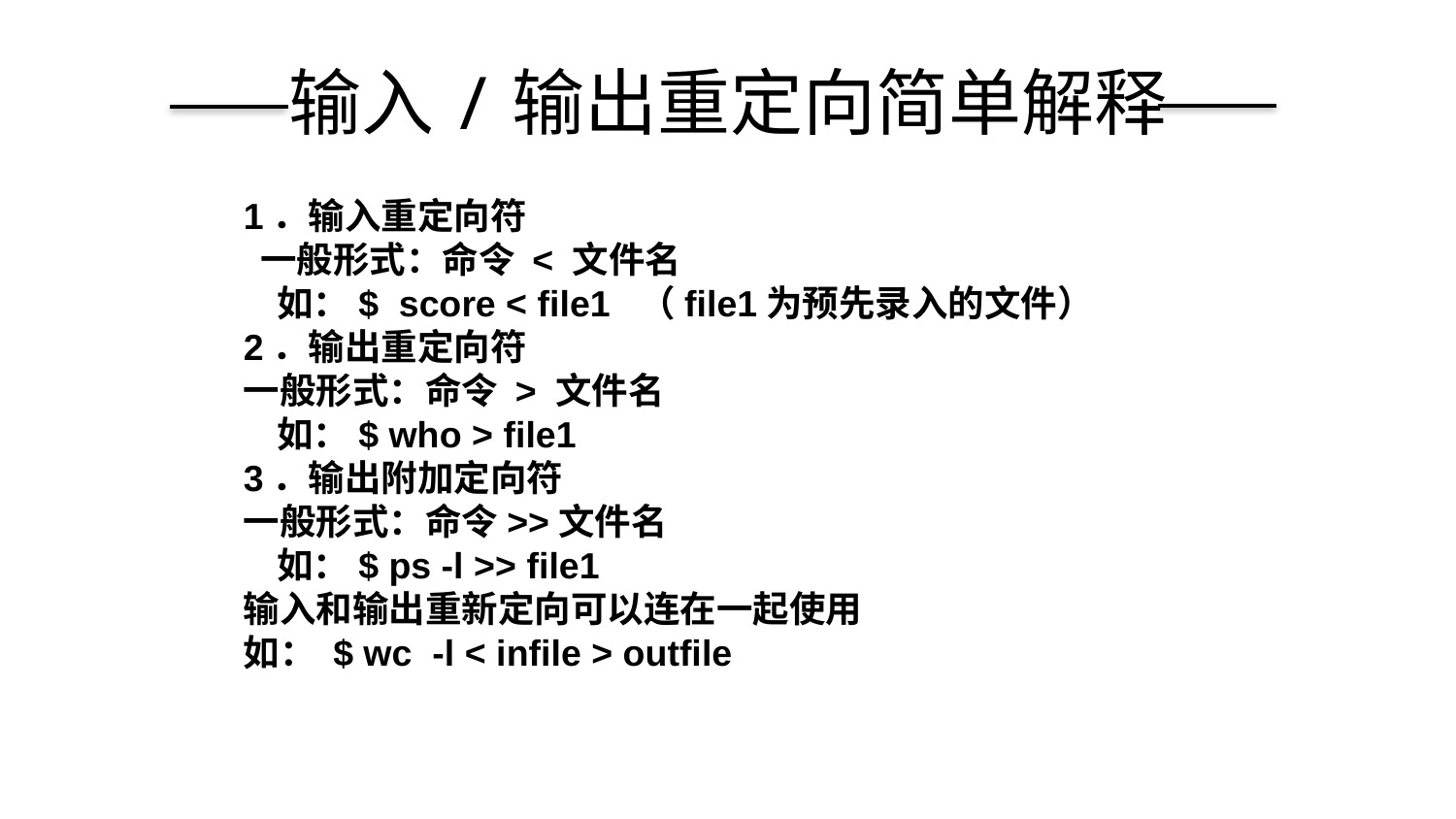

# 输入/输出重定向简单解释
1．输入重定向符
 一般形式：命令 < 文件名
   如：$  score < file1  （file1为预先录入的文件）
2．输出重定向符
一般形式：命令 > 文件名
   如：$ who > file1
3．输出附加定向符
一般形式：命令>>文件名
   如：$ ps -l >> file1
输入和输出重新定向可以连在一起使用
如： $ wc  -l < infile > outfile